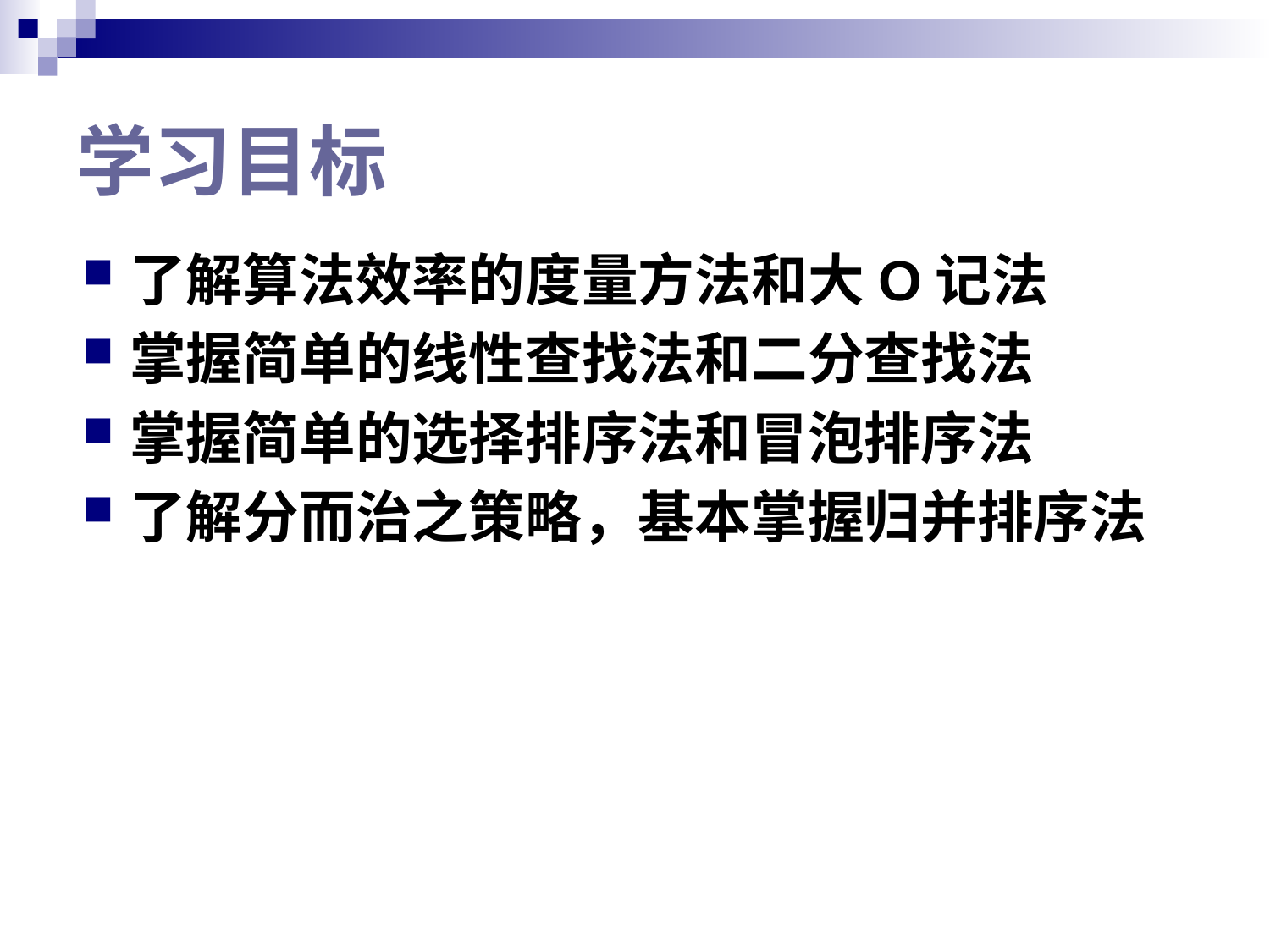

# 学习目标
了解算法效率的度量方法和大O记法
掌握简单的线性查找法和二分查找法
掌握简单的选择排序法和冒泡排序法
了解分而治之策略，基本掌握归并排序法